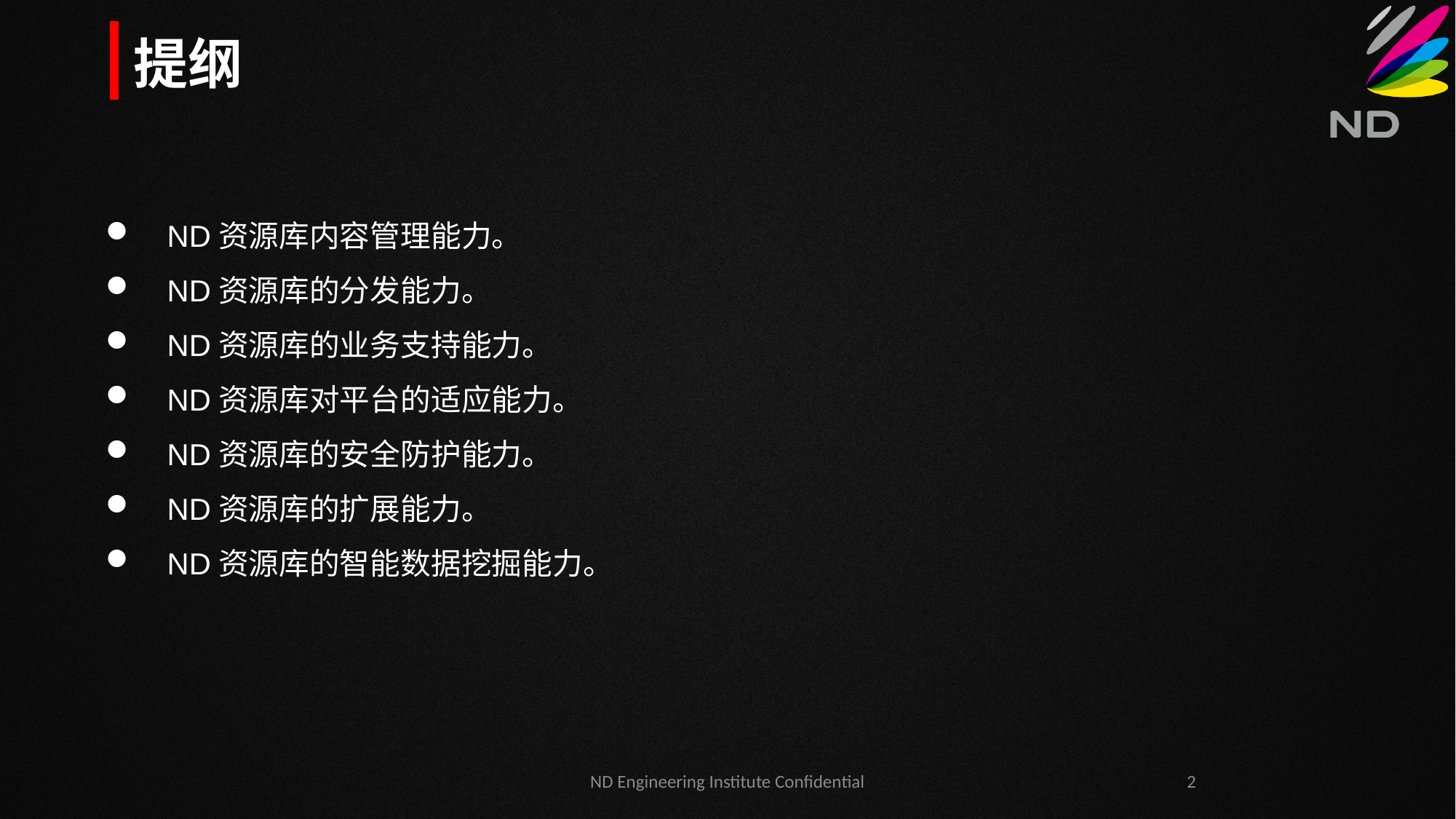

提纲
ND资源库内容管理能力。
ND资源库的分发能力。
ND资源库的业务支持能力。
ND资源库对平台的适应能力。
ND资源库的安全防护能力。
ND资源库的扩展能力。
ND资源库的智能数据挖掘能力。
ND Engineering Institute Confidential
2